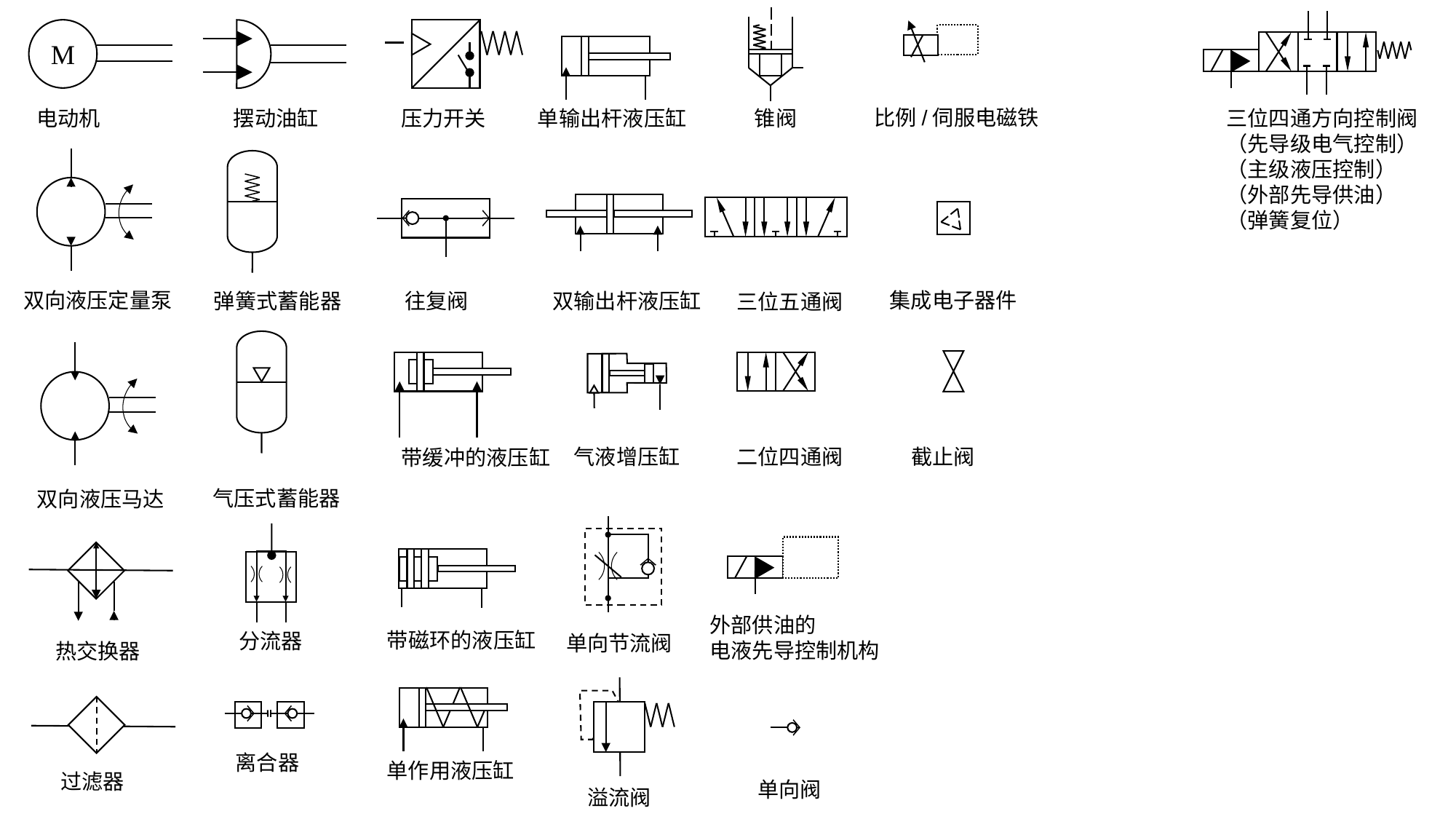

M

比例/伺服电磁铁
压力开关
锥阀
三位四通方向控制阀
（先导级电气控制）
（主级液压控制）
（外部先导供油）
（弹簧复位）
单输出杆液压缸
电动机
摆动油缸

双向液压定量泵
集成电子器件
往复阀
双输出杆液压缸
弹簧式蓄能器
三位五通阀

截止阀
二位四通阀
气液增压缸
带缓冲的液压缸
气压式蓄能器
双向液压马达

外部供油的
电液先导控制机构
带磁环的液压缸
分流器
单向节流阀
热交换器

离合器
单作用液压缸
过滤器
单向阀
溢流阀